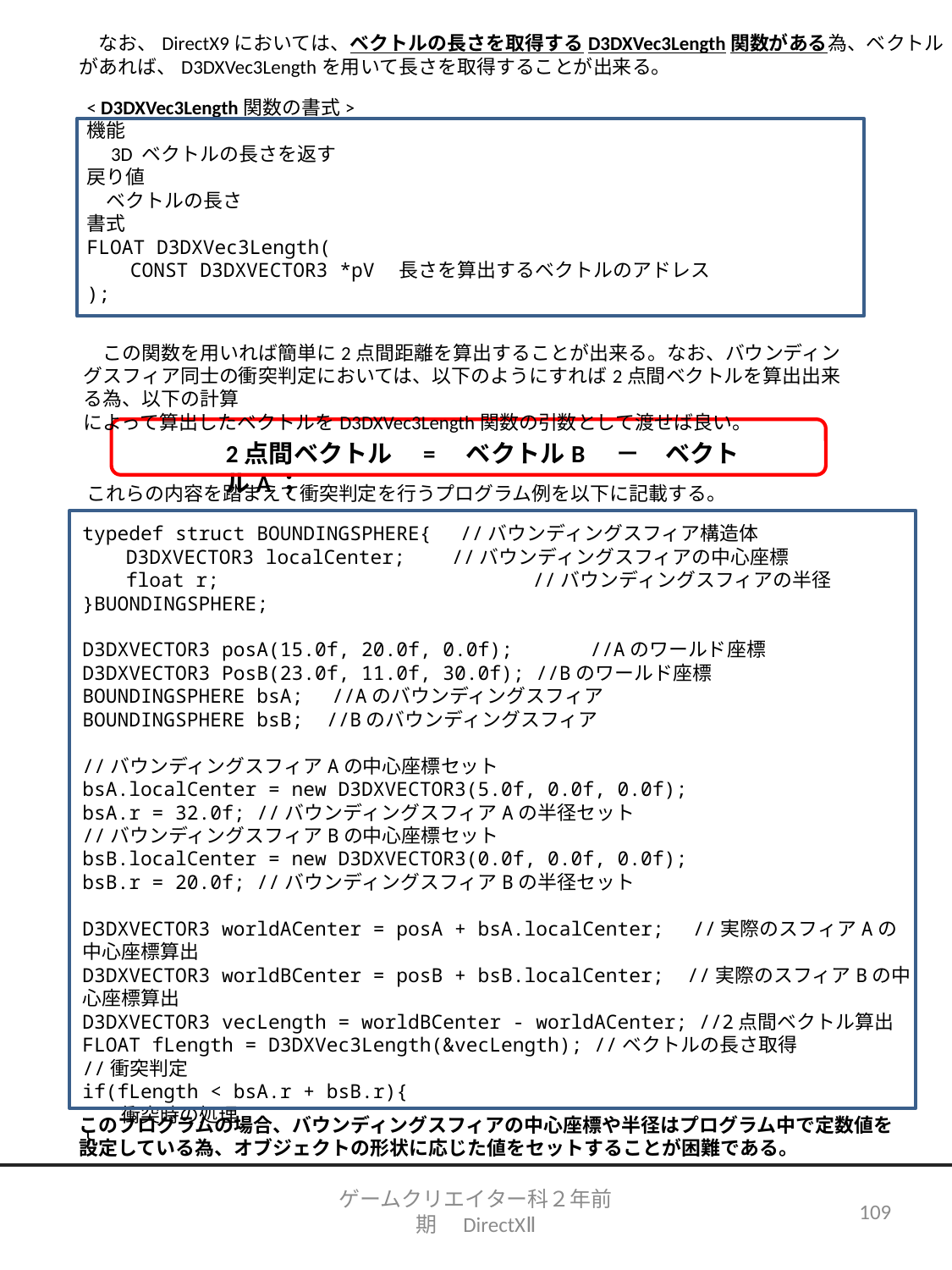

なお、DirectX9においては、ベクトルの長さを取得するD3DXVec3Length関数がある為、ベクトル
があれば、D3DXVec3Lengthを用いて長さを取得することが出来る。
< D3DXVec3Length関数の書式>
機能
　3D ベクトルの長さを返す
戻り値
　ベクトルの長さ
書式
FLOAT D3DXVec3Length(
　　CONST D3DXVECTOR3 *pV　長さを算出するベクトルのアドレス
);

　この関数を用いれば簡単に2点間距離を算出することが出来る。なお、バウンディングスフィア同士の衝突判定においては、以下のようにすれば2点間ベクトルを算出出来る為、以下の計算
によって算出したベクトルをD3DXVec3Length関数の引数として渡せば良い。

2点間ベクトル　=　ベクトルB　－　ベクトルA；
これらの内容を踏まえて衝突判定を行うプログラム例を以下に記載する。

typedef struct BOUNDINGSPHERE{　//バウンディングスフィア構造体
　　D3DXVECTOR3 localCenter;    //バウンディングスフィアの中心座標
　　float r;		      //バウンディングスフィアの半径
}BUONDINGSPHERE;

D3DXVECTOR3 posA(15.0f, 20.0f, 0.0f);	//Aのワールド座標
D3DXVECTOR3 PosB(23.0f, 11.0f, 30.0f); //Bのワールド座標
BOUNDINGSPHERE bsA;　//Aのバウンディングスフィア
BOUNDINGSPHERE bsB;  //Bのバウンディングスフィア

//バウンディングスフィアAの中心座標セット
bsA.localCenter = new D3DXVECTOR3(5.0f, 0.0f, 0.0f);
bsA.r = 32.0f; //バウンディングスフィアAの半径セット
//バウンディングスフィアBの中心座標セット
bsB.localCenter = new D3DXVECTOR3(0.0f, 0.0f, 0.0f);
bsB.r = 20.0f; //バウンディングスフィアBの半径セット

D3DXVECTOR3 worldACenter = posA + bsA.localCenter;　//実際のスフィアAの中心座標算出
D3DXVECTOR3 worldBCenter = posB + bsB.localCenter;  //実際のスフィアBの中心座標算出
D3DXVECTOR3 vecLength = worldBCenter - worldACenter; //2点間ベクトル算出
FLOAT fLength = D3DXVec3Length(&vecLength); //ベクトルの長さ取得
//衝突判定
if(fLength < bsA.r + bsB.r){
　　衝突時の処理
}
このプログラムの場合、バウンディングスフィアの中心座標や半径はプログラム中で定数値を設定している為、オブジェクトの形状に応じた値をセットすることが困難である。
ゲームクリエイター科２年前期　DirectXⅡ
109